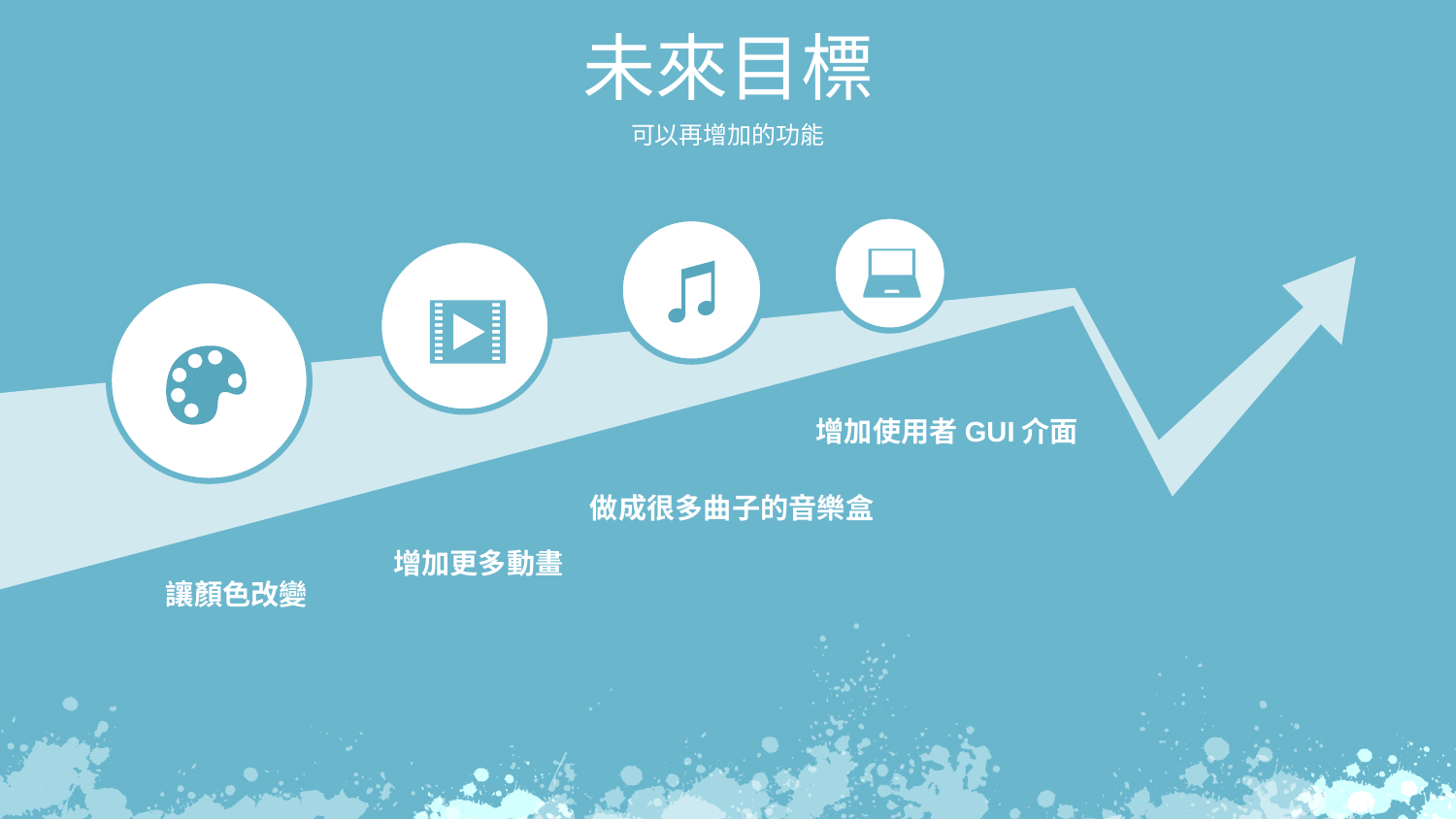

未來目標
可以再增加的功能

增加使用者GUI介面
做成很多曲子的音樂盒
增加更多動畫
讓顏色改變